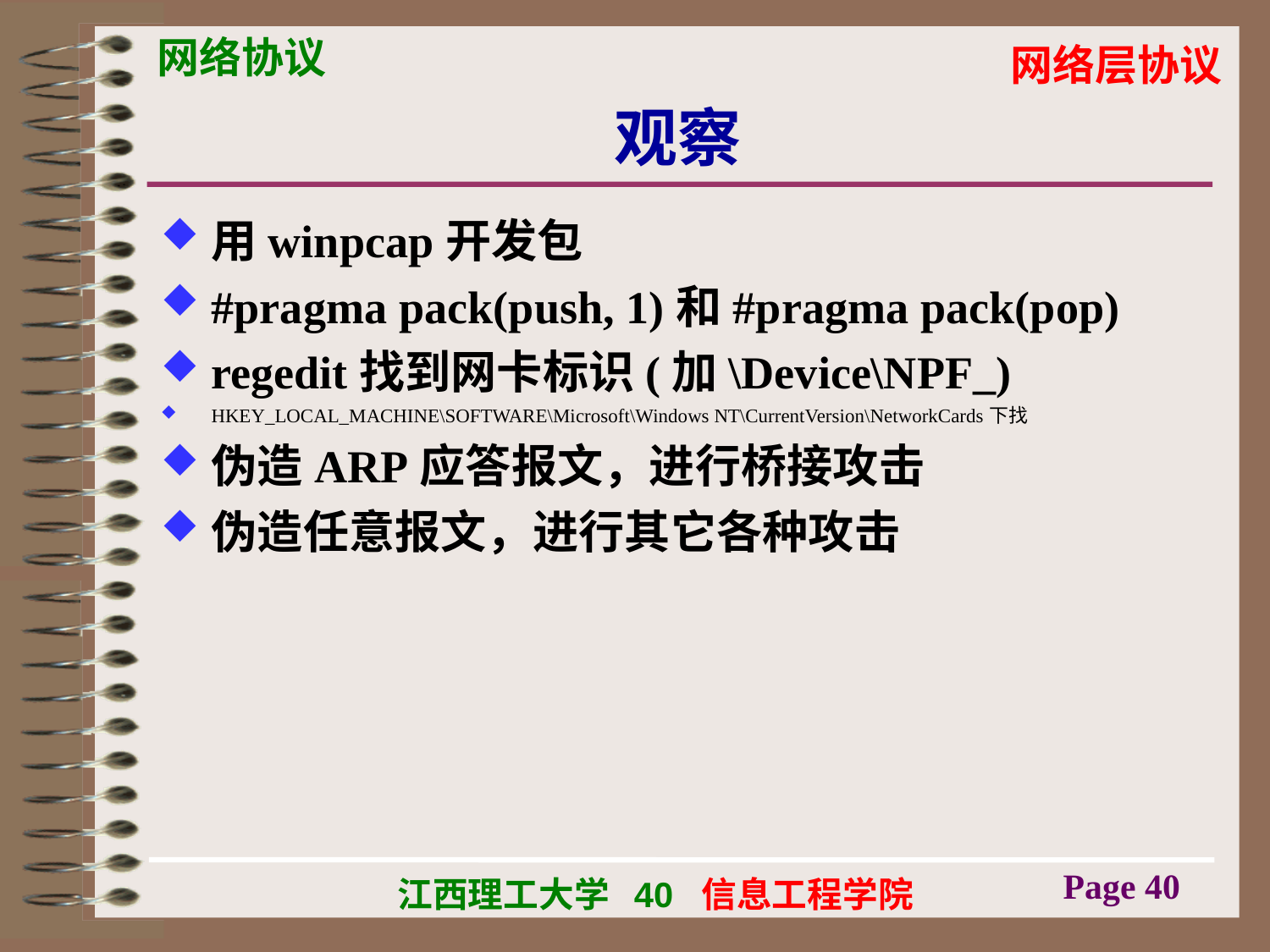

# 观察
用winpcap开发包
#pragma pack(push, 1)和#pragma pack(pop)
regedit找到网卡标识(加\Device\NPF_)
HKEY_LOCAL_MACHINE\SOFTWARE\Microsoft\Windows NT\CurrentVersion\NetworkCards下找
伪造ARP应答报文，进行桥接攻击
伪造任意报文，进行其它各种攻击

Page 40